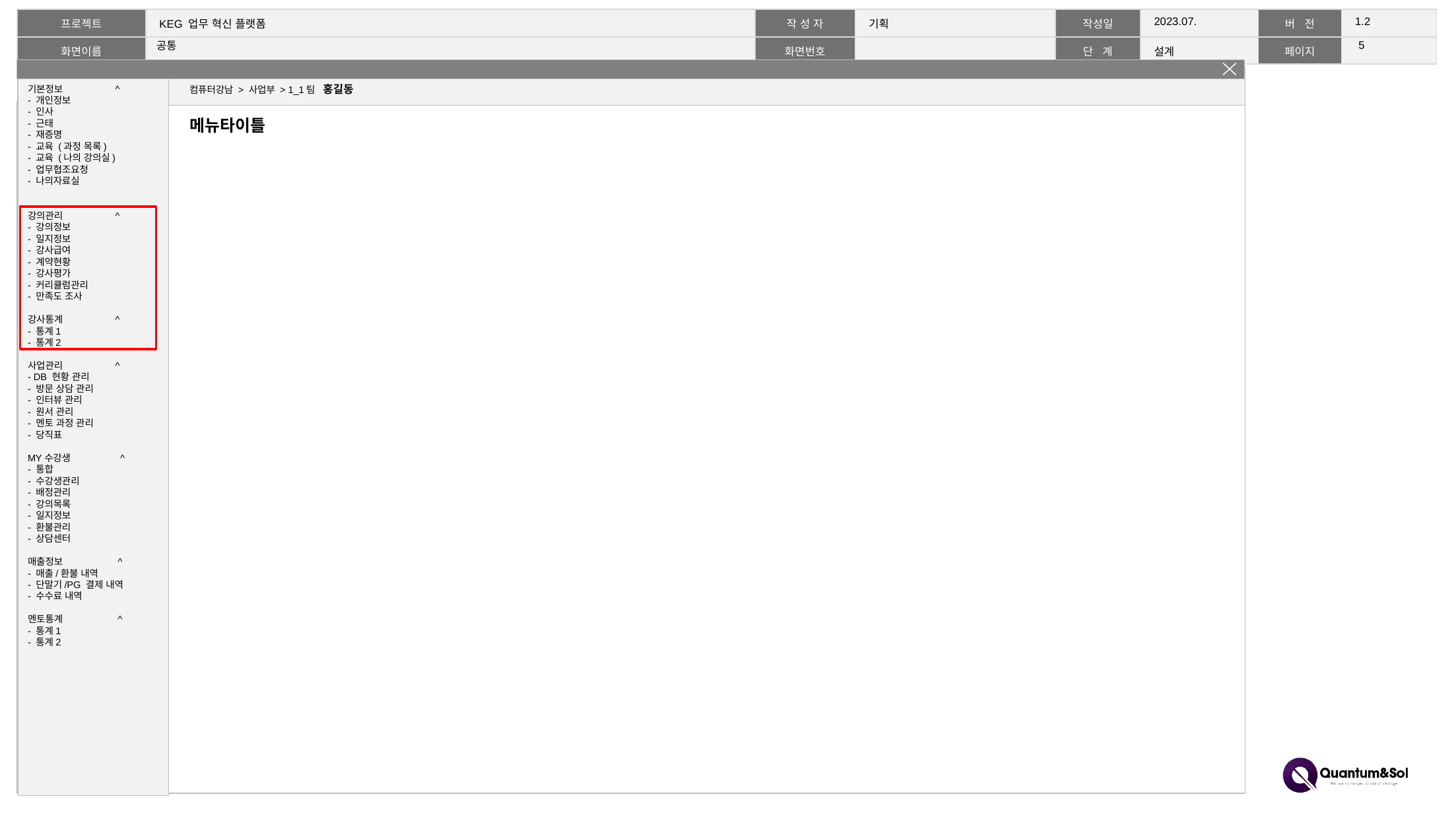

5

# 공통

기본정보                   ^
- 개인정보
- 인사
- 근태
- 재증명
- 교육 (과정 목록)
- 교육 (나의 강의실)
- 업무협조요청
- 나의자료실
강의관리                   ^
- 강의정보
- 일지정보
- 강사급여
- 계약현황
- 강사평가
- 커리큘럼관리
- 만족도 조사
강사통계                   ^
- 통계1
- 통계2
사업관리                   ^
- DB 현황 관리
- 방문 상담 관리
- 인터뷰 관리
- 원서 관리
- 멘토 과정 관리
- 당직표
MY수강생                  ^
- 통합
- 수강생관리
- 배정관리
- 강의목록
- 일지정보
- 환불관리
- 상담센터
매출정보                    ^
- 매출/환불 내역
- 단말기/PG 결제 내역
- 수수료 내역
멘토통계                    ^
- 통계1
- 통계2
컴퓨터강남 > 사업부 > 1_1팀   홍길동
메뉴타이틀